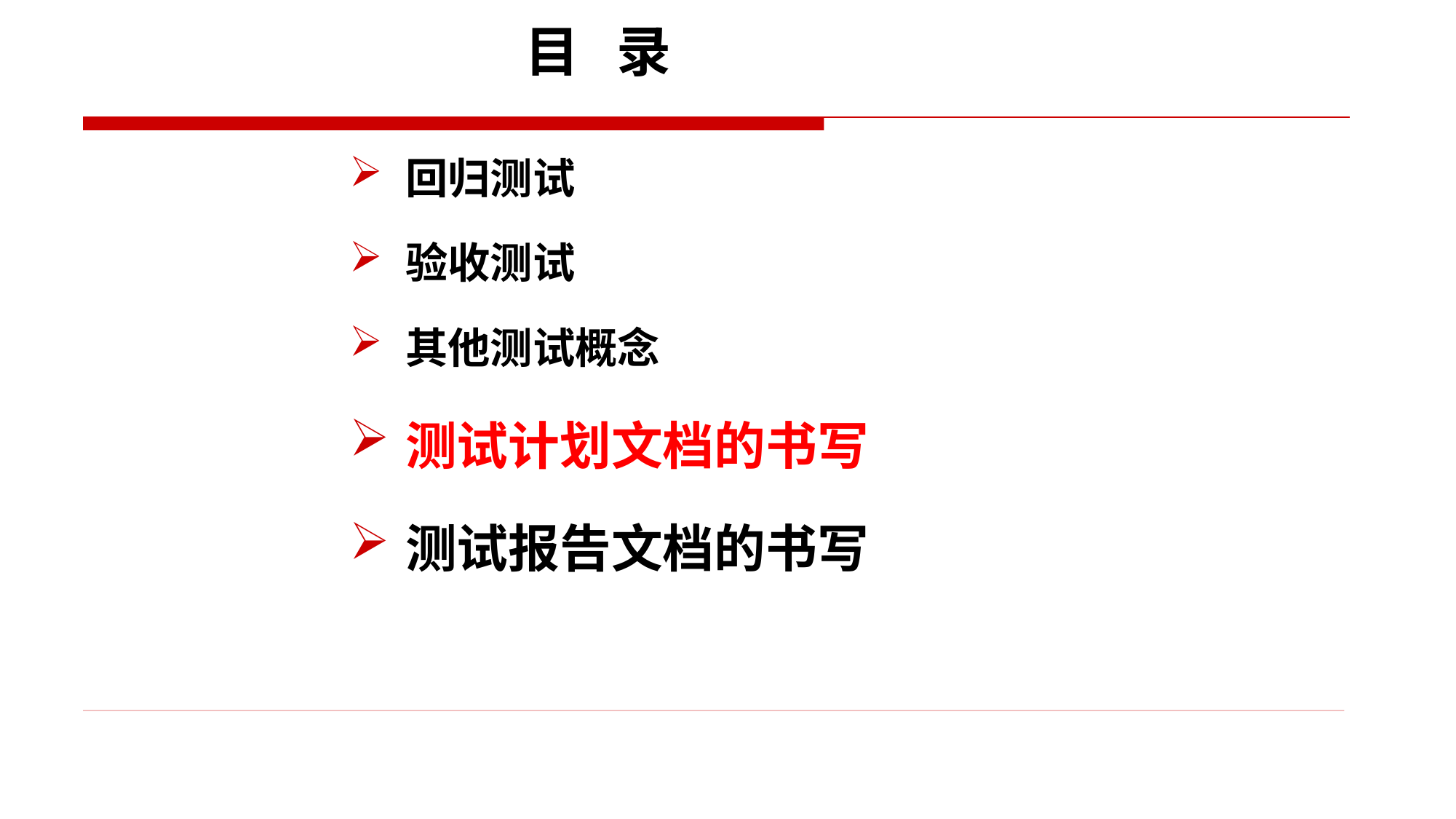

目   录
回归测试
验收测试
其他测试概念
测试计划文档的书写
测试报告文档的书写